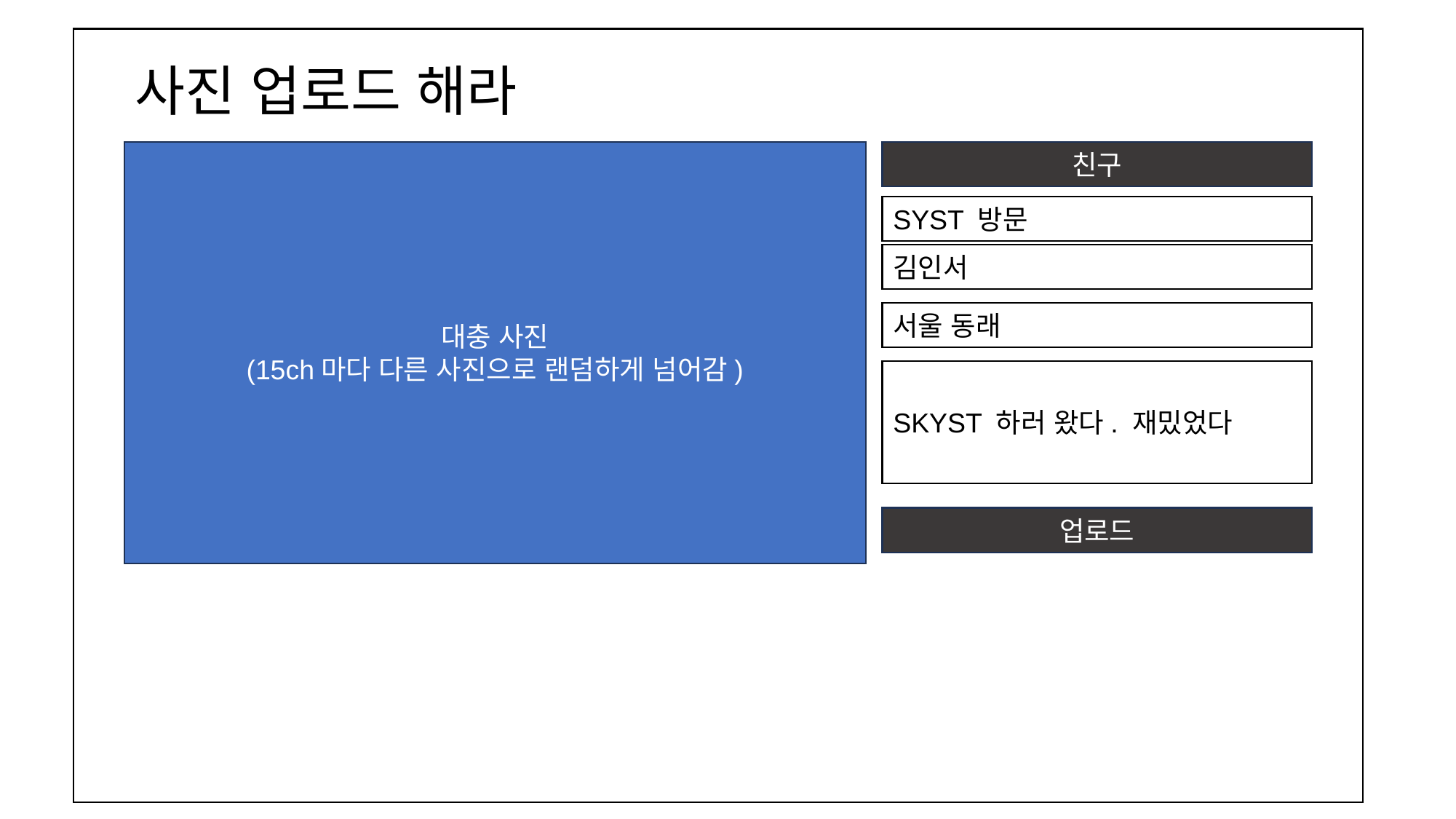

사진 업로드 해라
대충 사진
(15ch마다 다른 사진으로 랜덤하게 넘어감)
친구
SYST 방문
김인서
서울 동래
SKYST 하러 왔다. 재밌었다
업로드